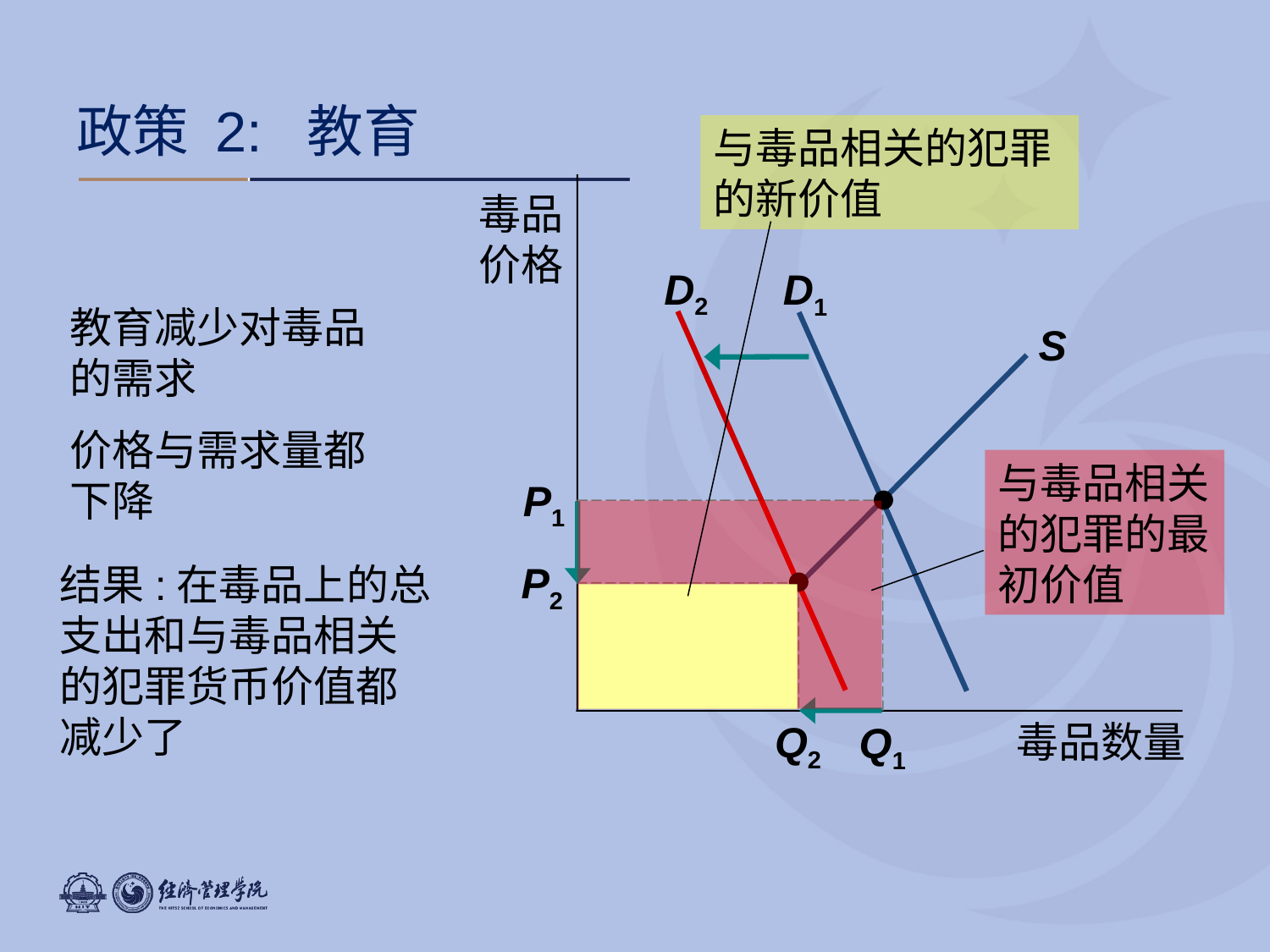

0
政策 2:  教育
与毒品相关的犯罪的新价值

毒品价格
毒品数量
D2

D1

教育减少对毒品的需求
价格与需求量都下降
S

与毒品相关的犯罪的最初价值

P1

Q1

P2

Q2
结果:在毒品上的总支出和与毒品相关的犯罪货币价值都减少了